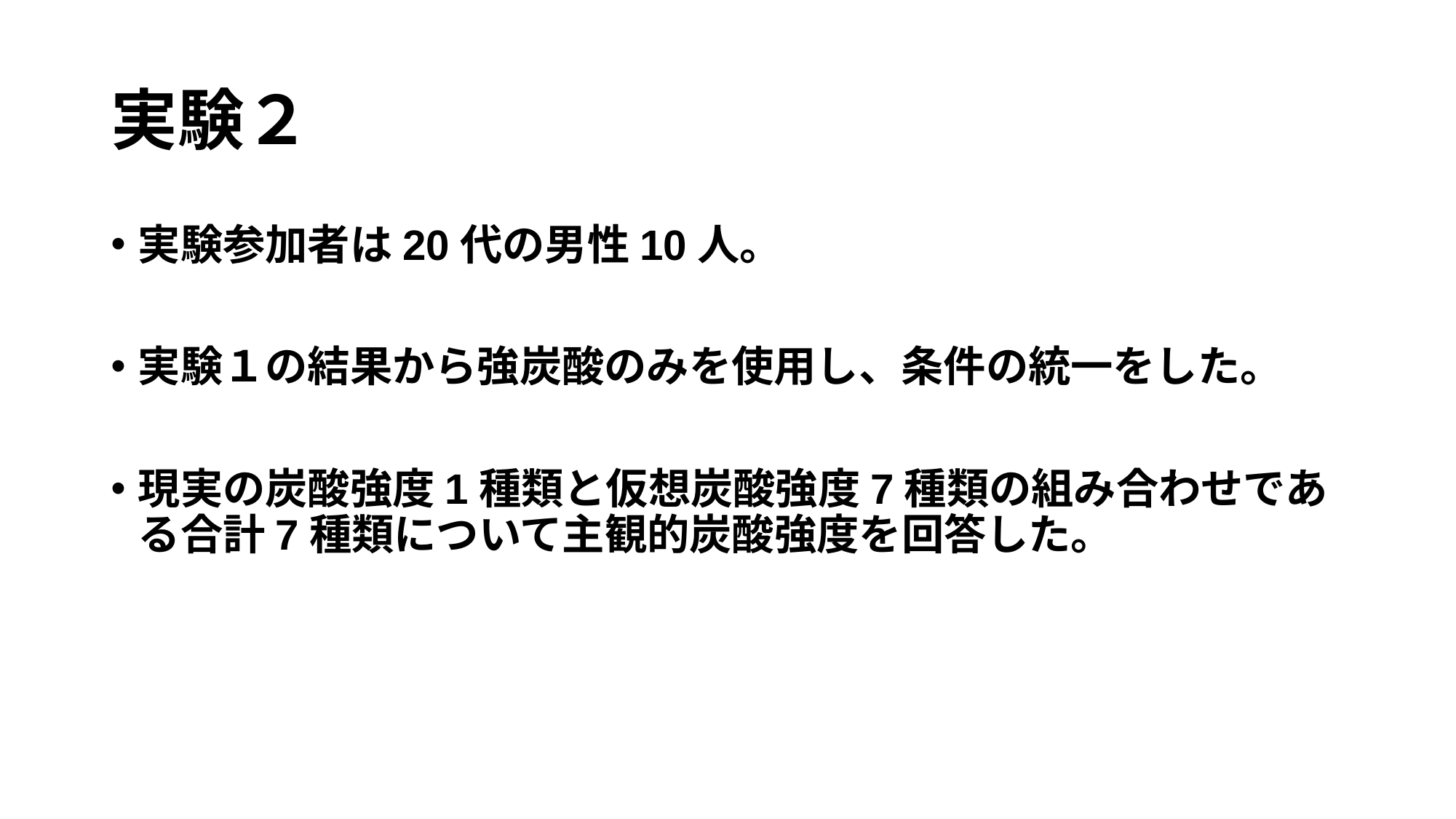

# 実験２
実験参加者は20代の男性10人。

実験１の結果から強炭酸のみを使用し、条件の統一をした。

現実の炭酸強度1種類と仮想炭酸強度7種類の組み合わせである合計7種類について主観的炭酸強度を回答した。